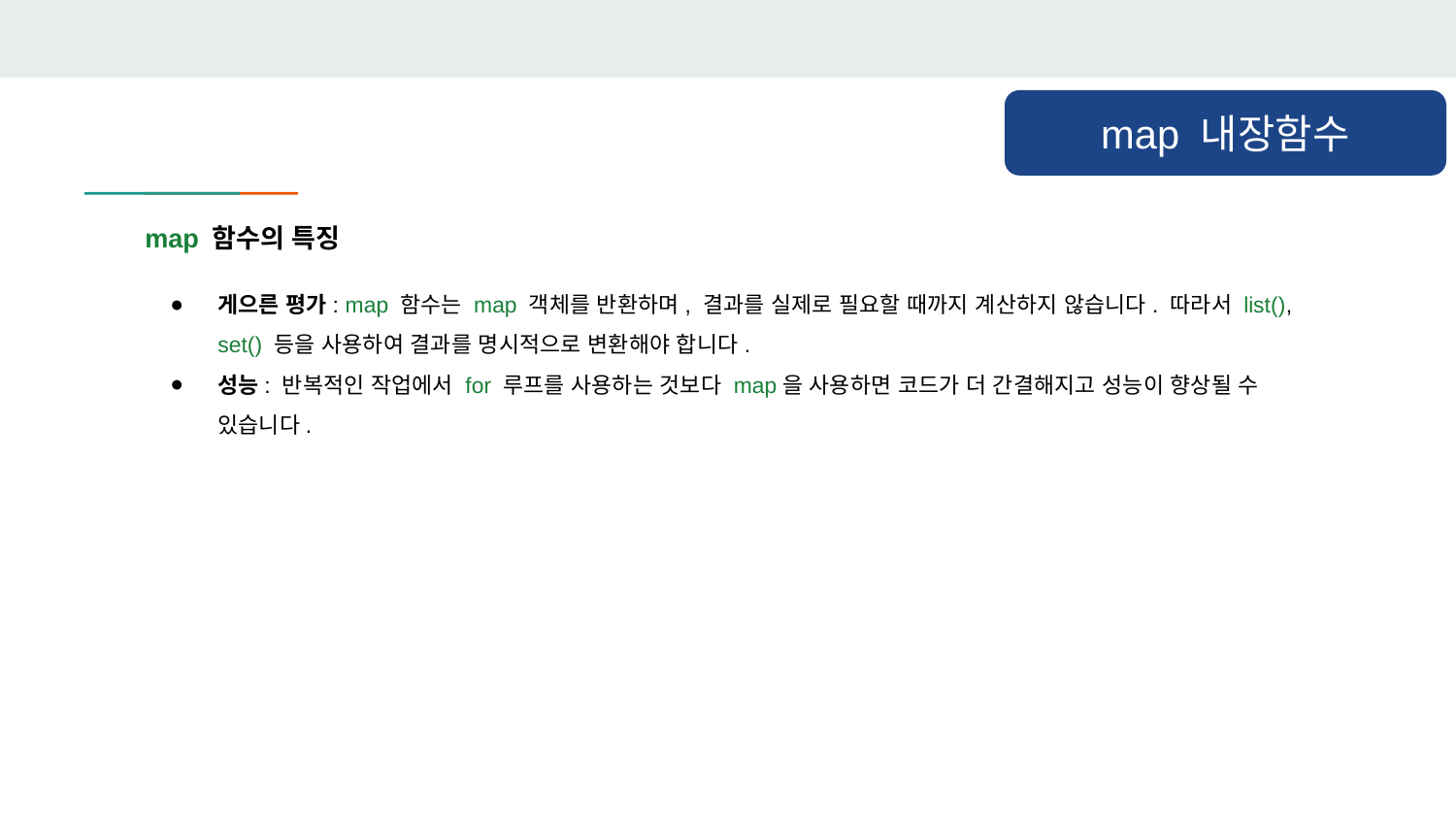

map 내장함수
map 함수의 특징
게으른 평가: map 함수는 map 객체를 반환하며, 결과를 실제로 필요할 때까지 계산하지 않습니다. 따라서 list(), set() 등을 사용하여 결과를 명시적으로 변환해야 합니다.
성능: 반복적인 작업에서 for 루프를 사용하는 것보다 map을 사용하면 코드가 더 간결해지고 성능이 향상될 수 있습니다.